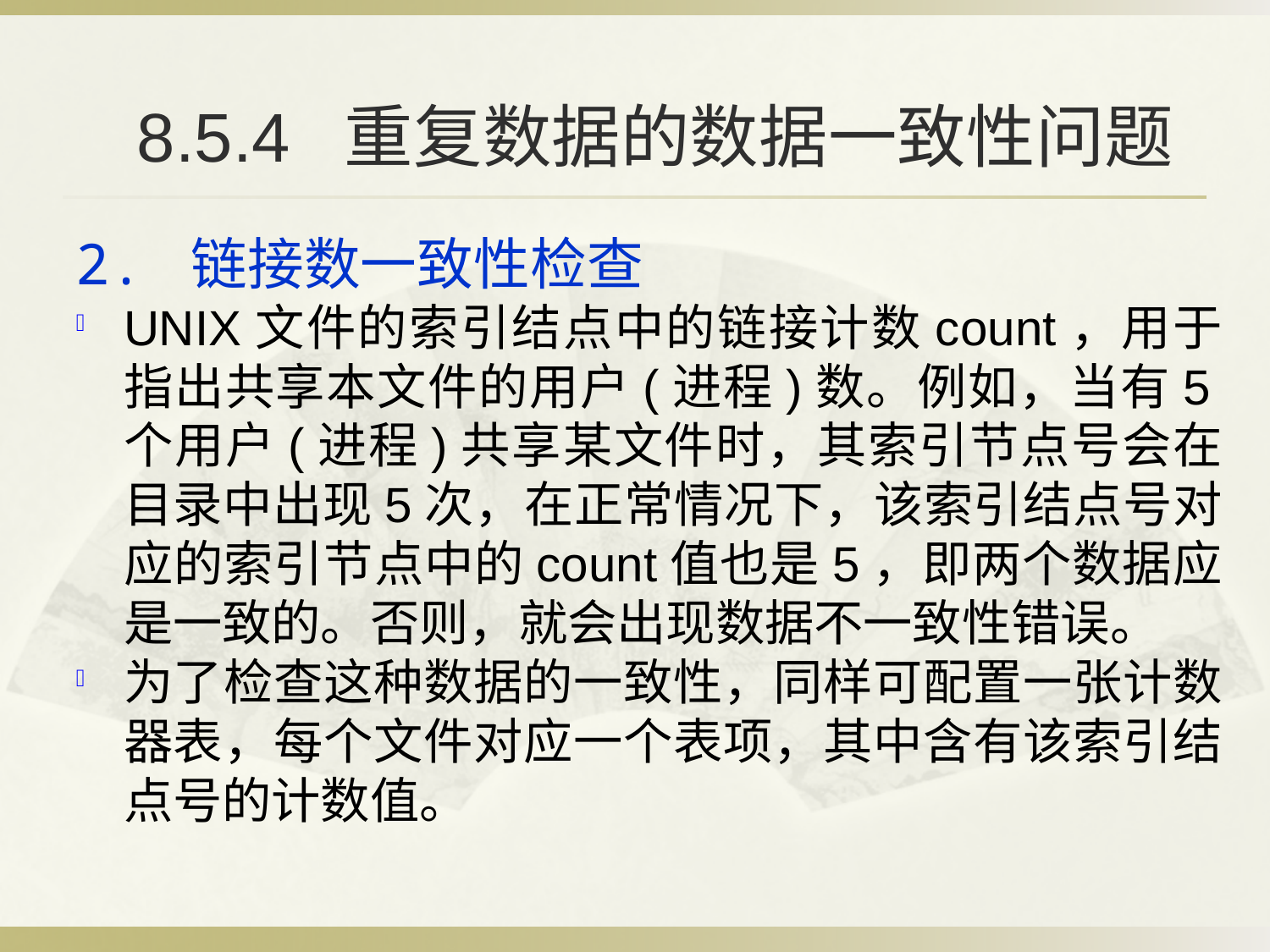

# 8.5.4  重复数据的数据一致性问题
2. 链接数一致性检查
UNIX文件的索引结点中的链接计数count，用于指出共享本文件的用户(进程)数。例如，当有5个用户(进程)共享某文件时，其索引节点号会在目录中出现5次，在正常情况下，该索引结点号对应的索引节点中的count值也是5，即两个数据应是一致的。否则，就会出现数据不一致性错误。
为了检查这种数据的一致性，同样可配置一张计数器表，每个文件对应一个表项，其中含有该索引结点号的计数值。